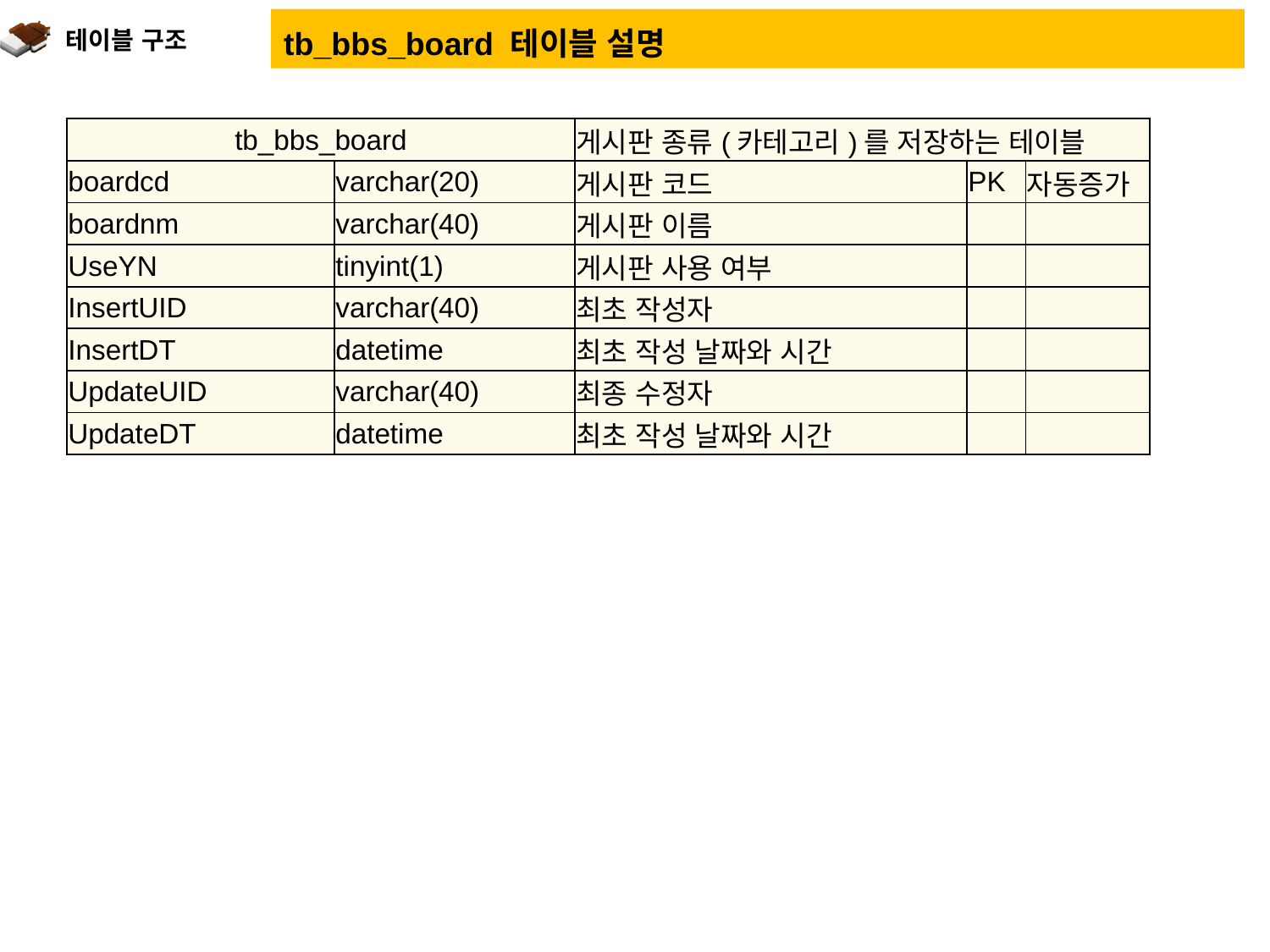

테이블 구조
# tb_bbs_board 테이블 설명

| tb\_bbs\_board |  | 게시판 종류(카테고리)를 저장하는 테이블 |  |  |
| --- | --- | --- | --- | --- |
| boardcd | varchar(20) | 게시판 코드 | PK | 자동증가 |
| boardnm | varchar(40) | 게시판 이름 |  |  |
| UseYN | tinyint(1) | 게시판 사용 여부 |  |  |
| InsertUID | varchar(40) | 최초 작성자 |  |  |
| InsertDT | datetime | 최초 작성 날짜와 시간 |  |  |
| UpdateUID | varchar(40) | 최종 수정자 |  |  |
| UpdateDT | datetime | 최초 작성 날짜와 시간 |  |  |